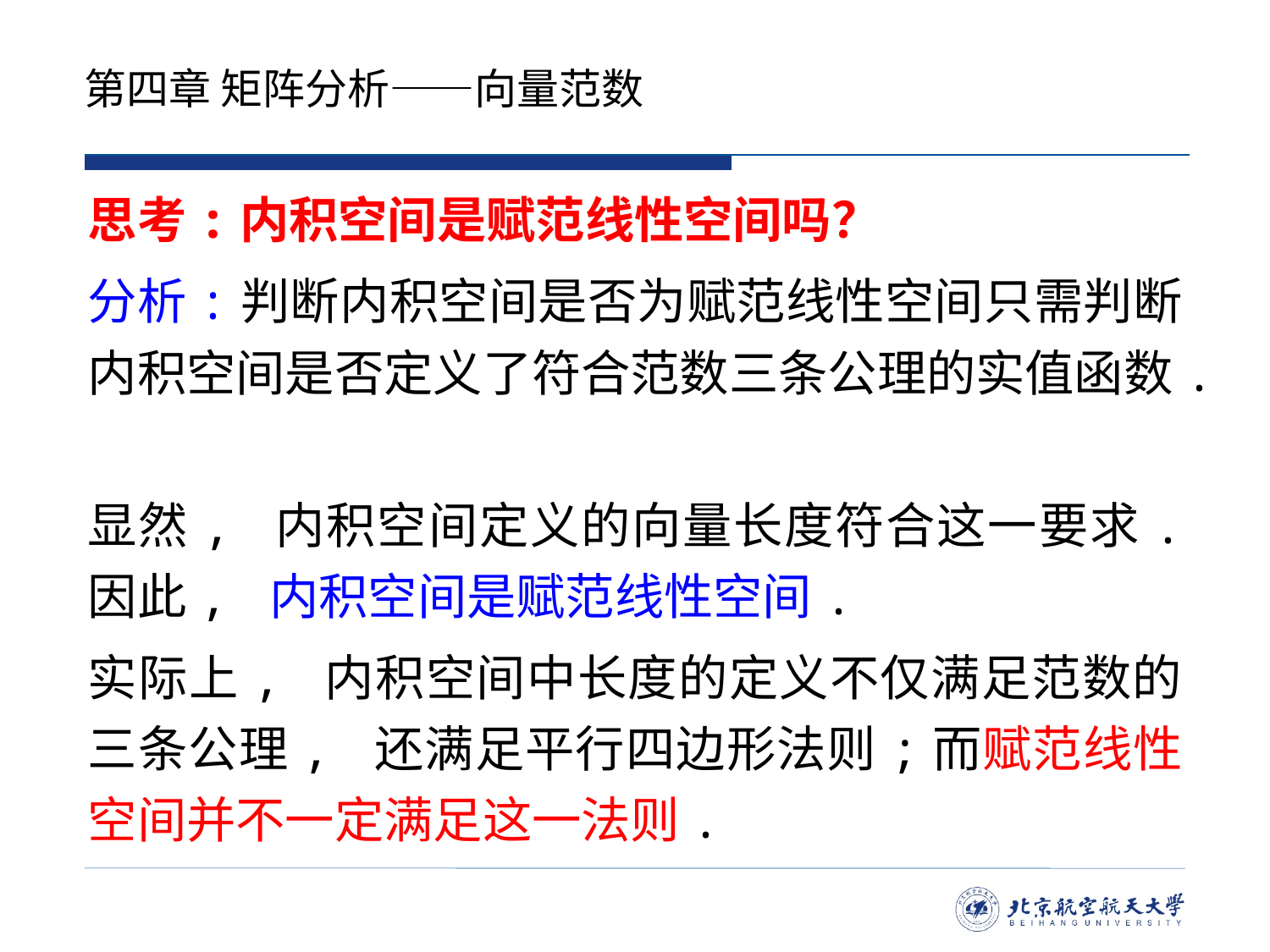

# 第四章 矩阵分析——向量范数
思考:内积空间是赋范线性空间吗？
分析:判断内积空间是否为赋范线性空间只需判断内积空间是否定义了符合范数三条公理的实值函数.
显然, 内积空间定义的向量长度符合这一要求. 因此, 内积空间是赋范线性空间.
实际上, 内积空间中长度的定义不仅满足范数的三条公理, 还满足平行四边形法则;而赋范线性空间并不一定满足这一法则.